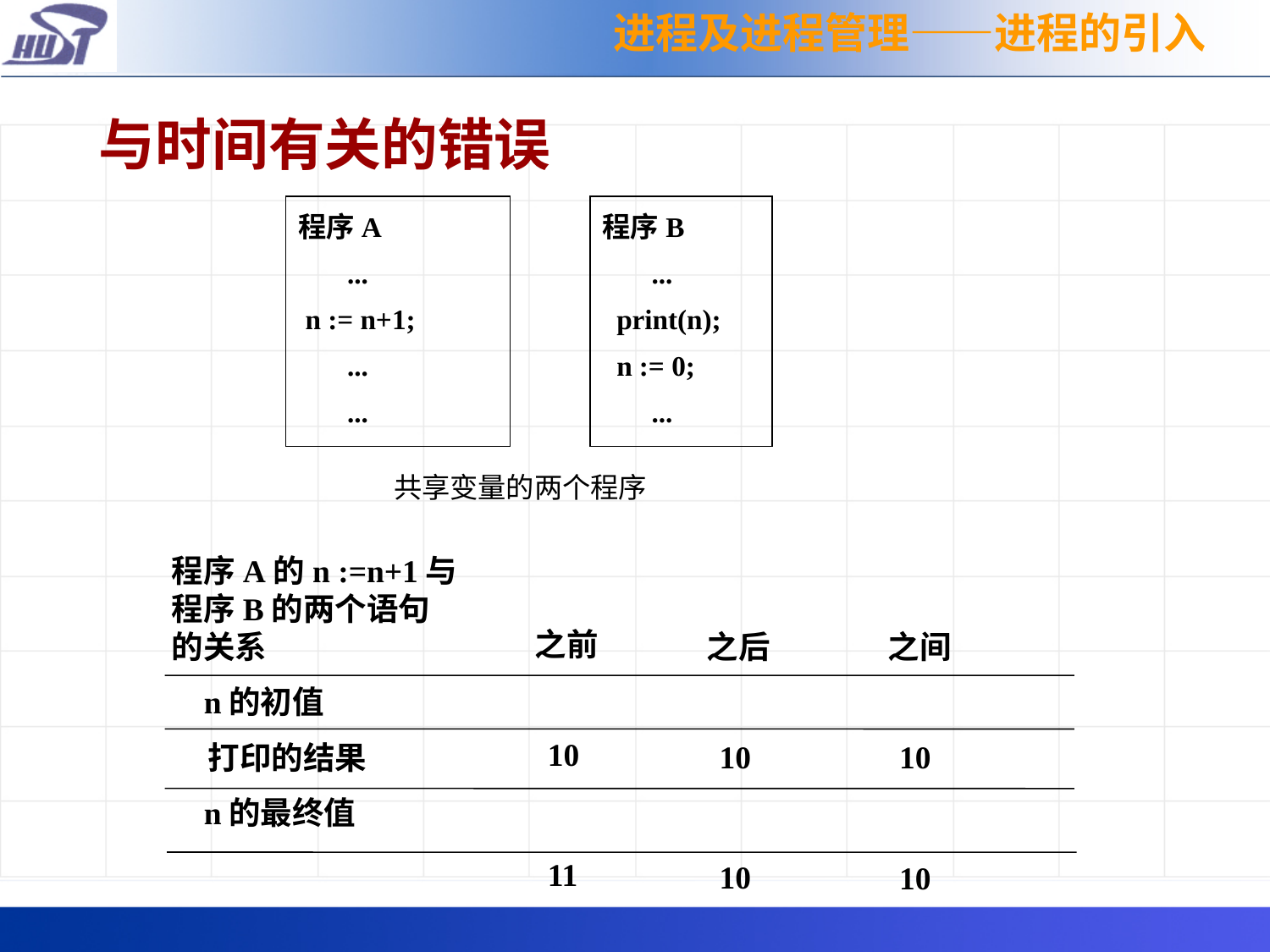

进程及进程管理——进程的引入
与时间有关的错误
程序A
       ...
 n := n+1;
       ...
       ...
程序B
       ...
  print(n);
  n := 0;
       ...
共享变量的两个程序
程序A的n :=n+1与
程序B的两个语句
的关系
    n的初值
    打印的结果
    n的最终值
  之前
    10
    11
      0

  之后
    10
    10
       1

  之间
    10
    10
       0